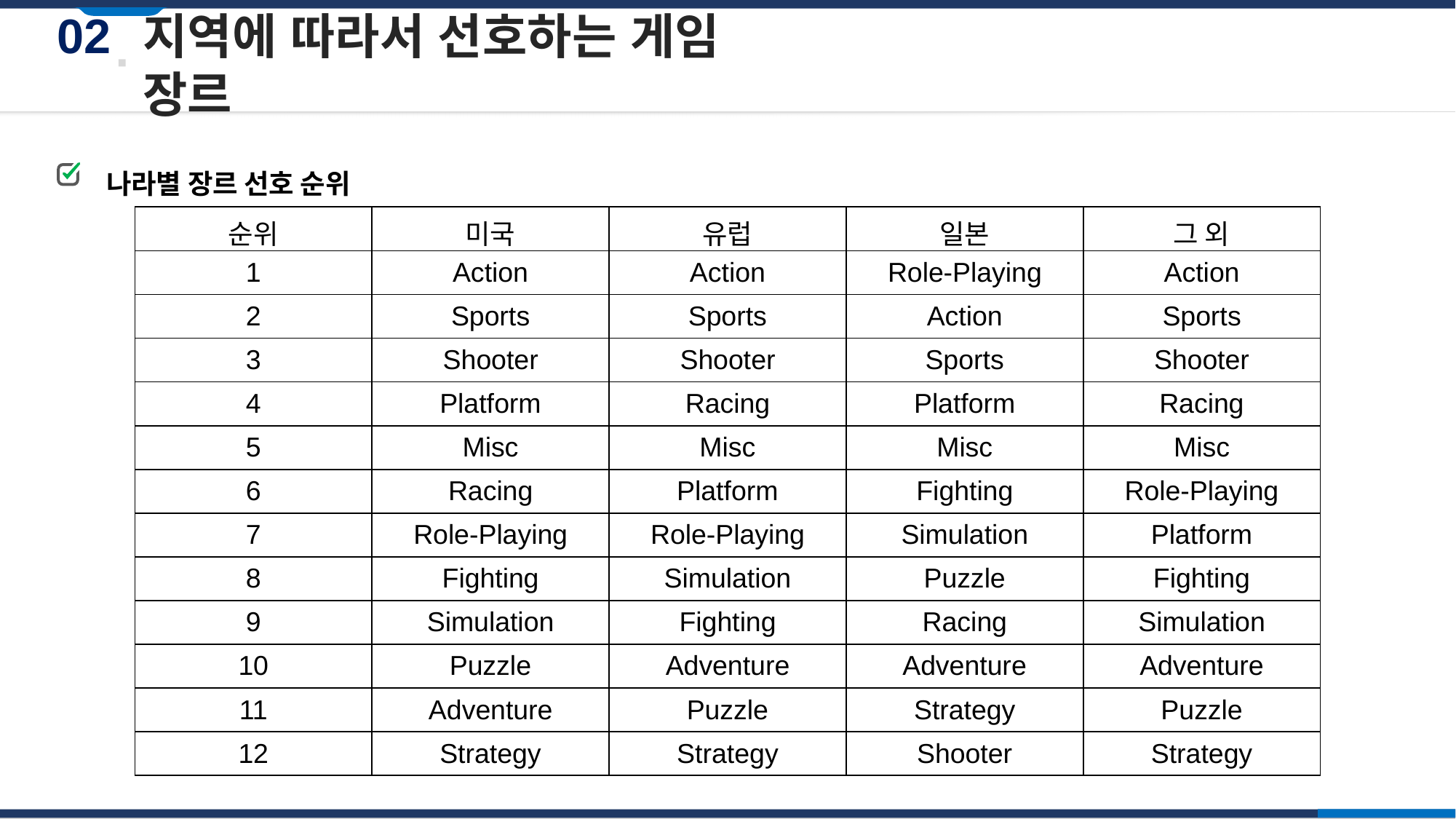

02
지역에 따라서 선호하는 게임 장르

나라별 장르 선호 순위

| 순위 | 미국 | 유럽 | 일본 | 그 외 |
| --- | --- | --- | --- | --- |
| 1 | Action | Action | Role-Playing | Action |
| 2 | Sports | Sports | Action | Sports |
| 3 | Shooter | Shooter | Sports | Shooter |
| 4 | Platform | Racing | Platform | Racing |
| 5 | Misc | Misc | Misc | Misc |
| 6 | Racing | Platform | Fighting | Role-Playing |
| 7 | Role-Playing | Role-Playing | Simulation | Platform |
| 8 | Fighting | Simulation | Puzzle | Fighting |
| 9 | Simulation | Fighting | Racing | Simulation |
| 10 | Puzzle | Adventure | Adventure | Adventure |
| 11 | Adventure | Puzzle | Strategy | Puzzle |
| 12 | Strategy | Strategy | Shooter | Strategy |